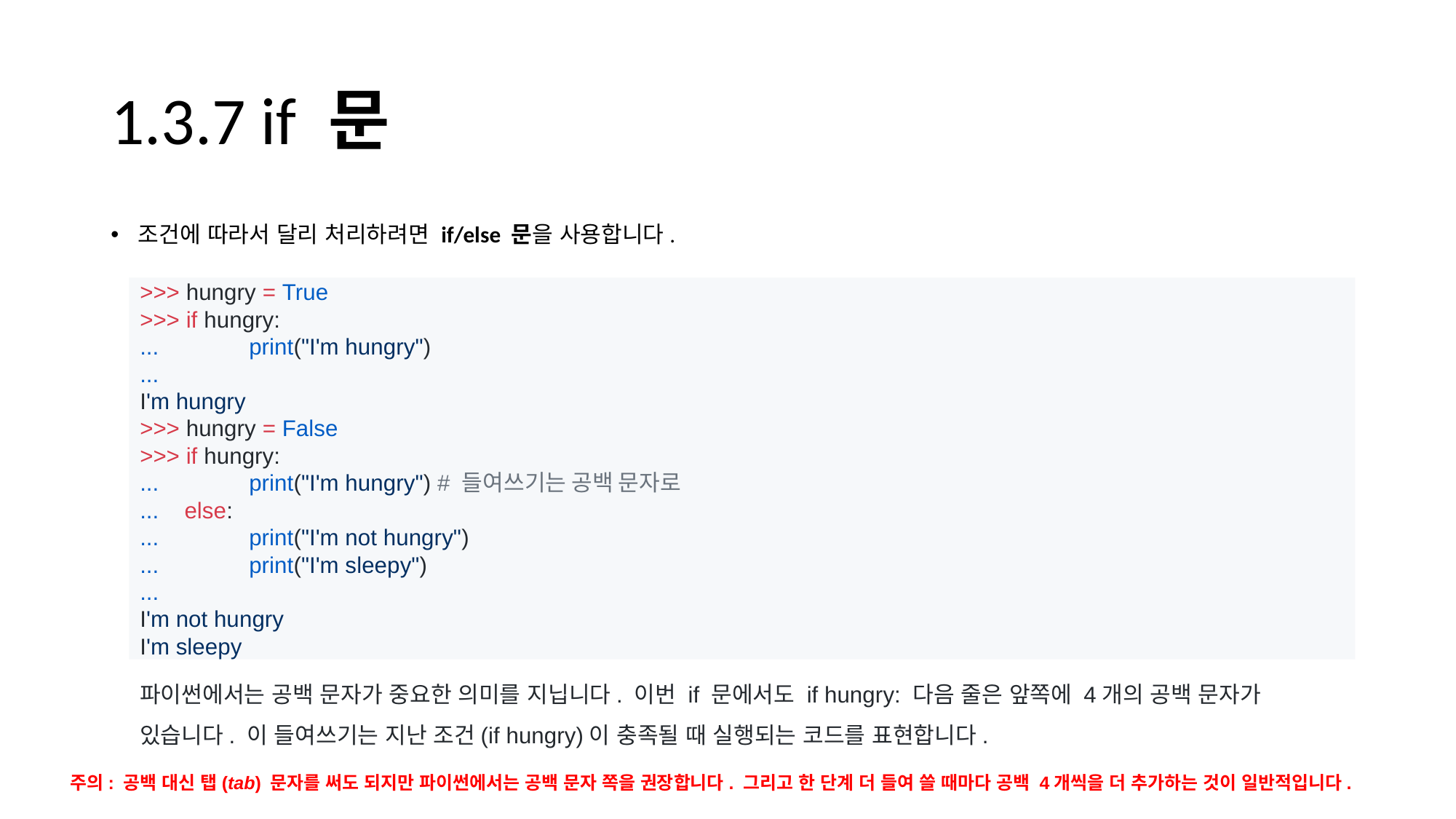

# 1.3.7 if 문
조건에 따라서 달리 처리하려면 if/else 문을 사용합니다.
>>> hungry = True
>>> if hungry:
... 	print("I'm hungry")
...
I'm hungry
>>> hungry = False
>>> if hungry:
... 	print("I'm hungry") # 들여쓰기는 공백 문자로
...    else:
... 	print("I'm not hungry")
... 	print("I'm sleepy")
...
I'm not hungry
I'm sleepy
파이썬에서는 공백 문자가 중요한 의미를 지닙니다. 이번 if 문에서도 if hungry: 다음 줄은 앞쪽에 4개의 공백 문자가 있습니다. 이 들여쓰기는 지난 조건(if hungry)이 충족될 때 실행되는 코드를 표현합니다.
주의: 공백 대신 탭(tab) 문자를 써도 되지만 파이썬에서는 공백 문자 쪽을 권장합니다. 그리고 한 단계 더 들여 쓸 때마다 공백 4개씩을 더 추가하는 것이 일반적입니다.